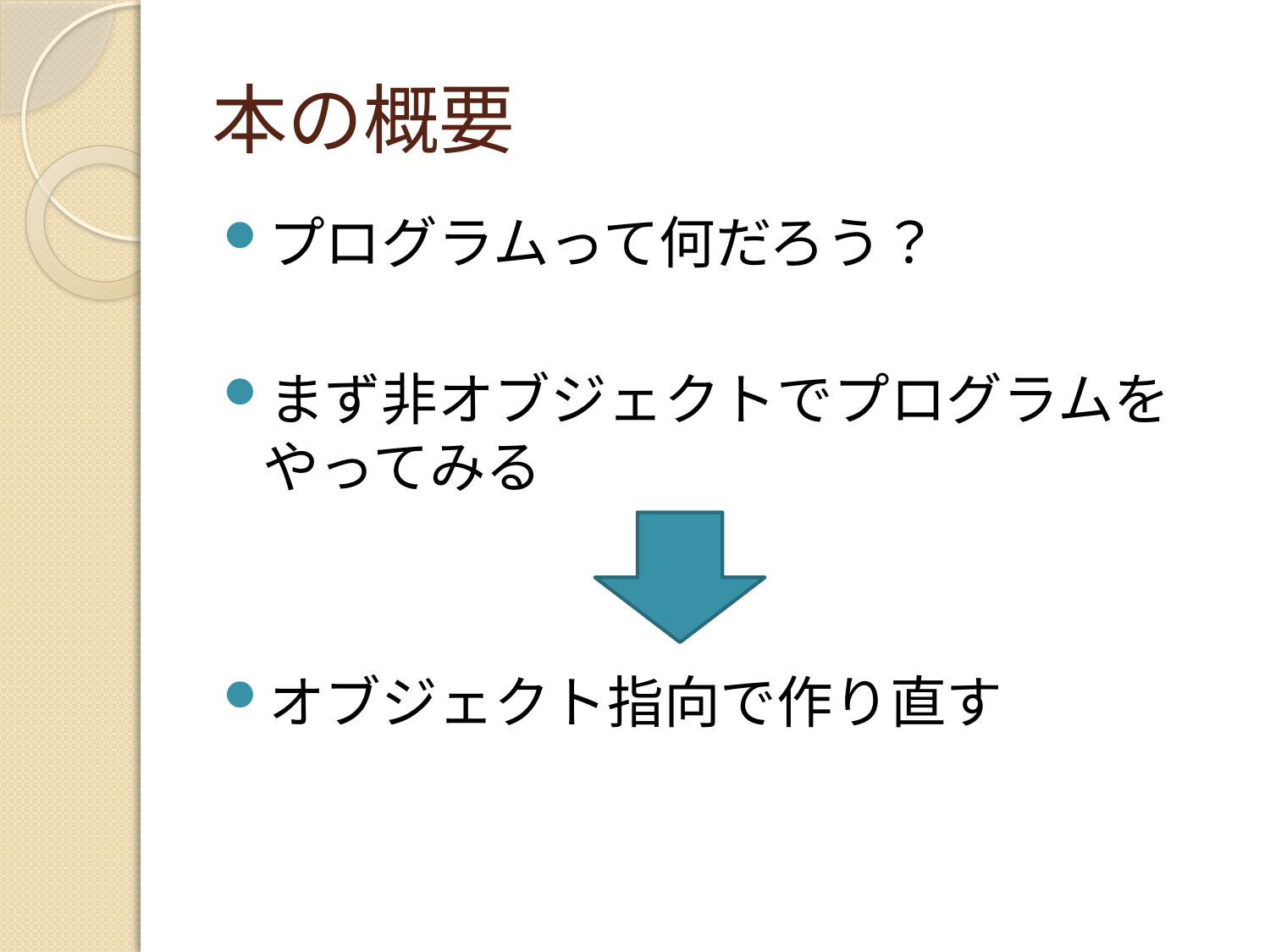

# 本の概要
プログラムって何だろう？

まず非オブジェクトでプログラムをやってみる

オブジェクト指向で作り直す